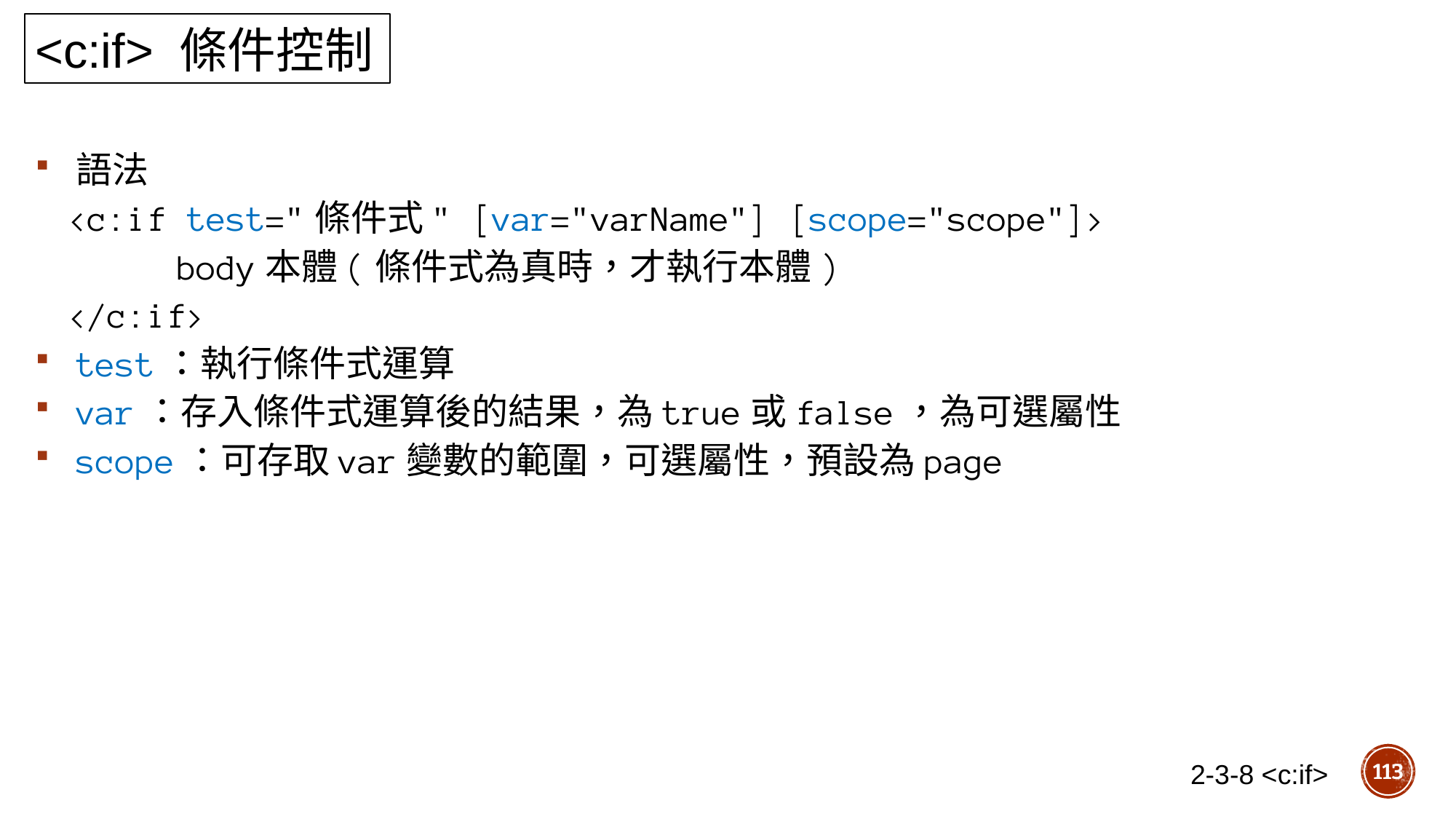

<c:if> 條件控制
語法
<c:if test="條件式" [var="varName"] [scope="scope"]>
	body本體(條件式為真時，才執行本體)
</c:if>
test：執行條件式運算
var：存入條件式運算後的結果，為true或false，為可選屬性
scope：可存取var變數的範圍，可選屬性，預設為page

113
2-3-8 <c:if>